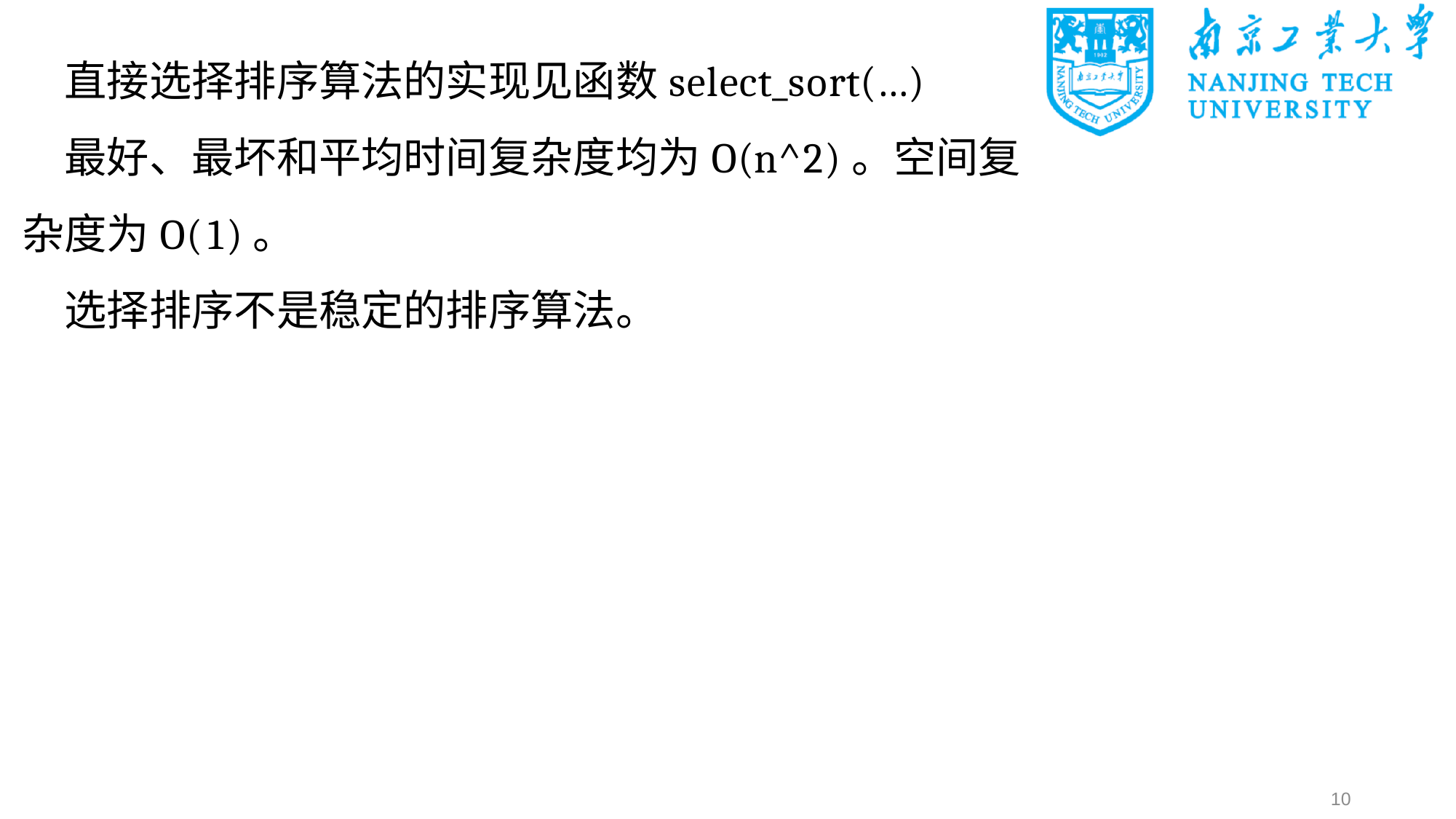

直接选择排序算法的实现见函数select_sort(…)
最好、最坏和平均时间复杂度均为O(n^2)。空间复杂度为O(1)。
选择排序不是稳定的排序算法。
10